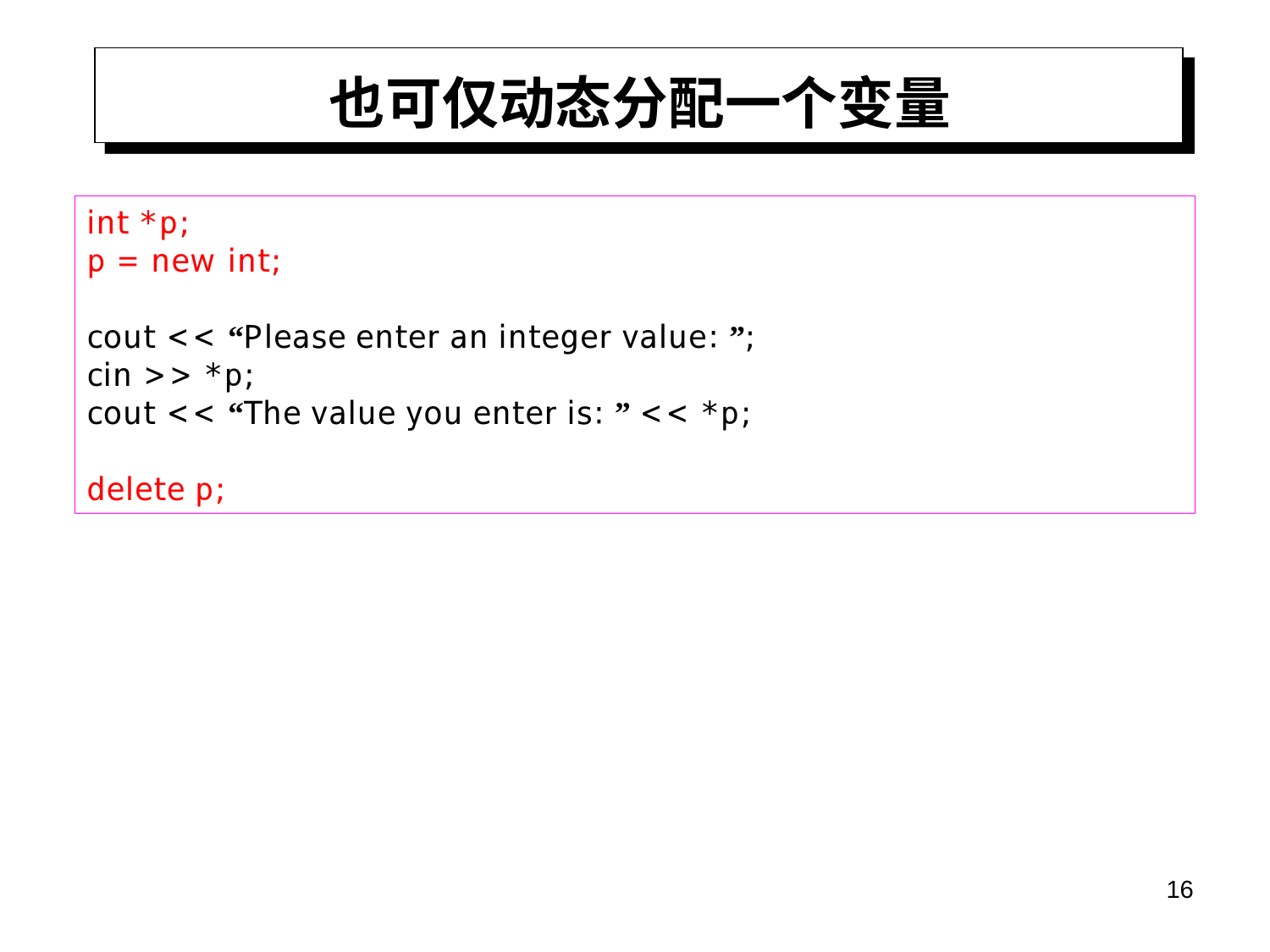

# 也可仅动态分配一个变量
int *p;
p = new int;

cout << “Please enter an integer value: ”;
cin >> *p;
cout << “The value you enter is: ” << *p;

delete p;

16